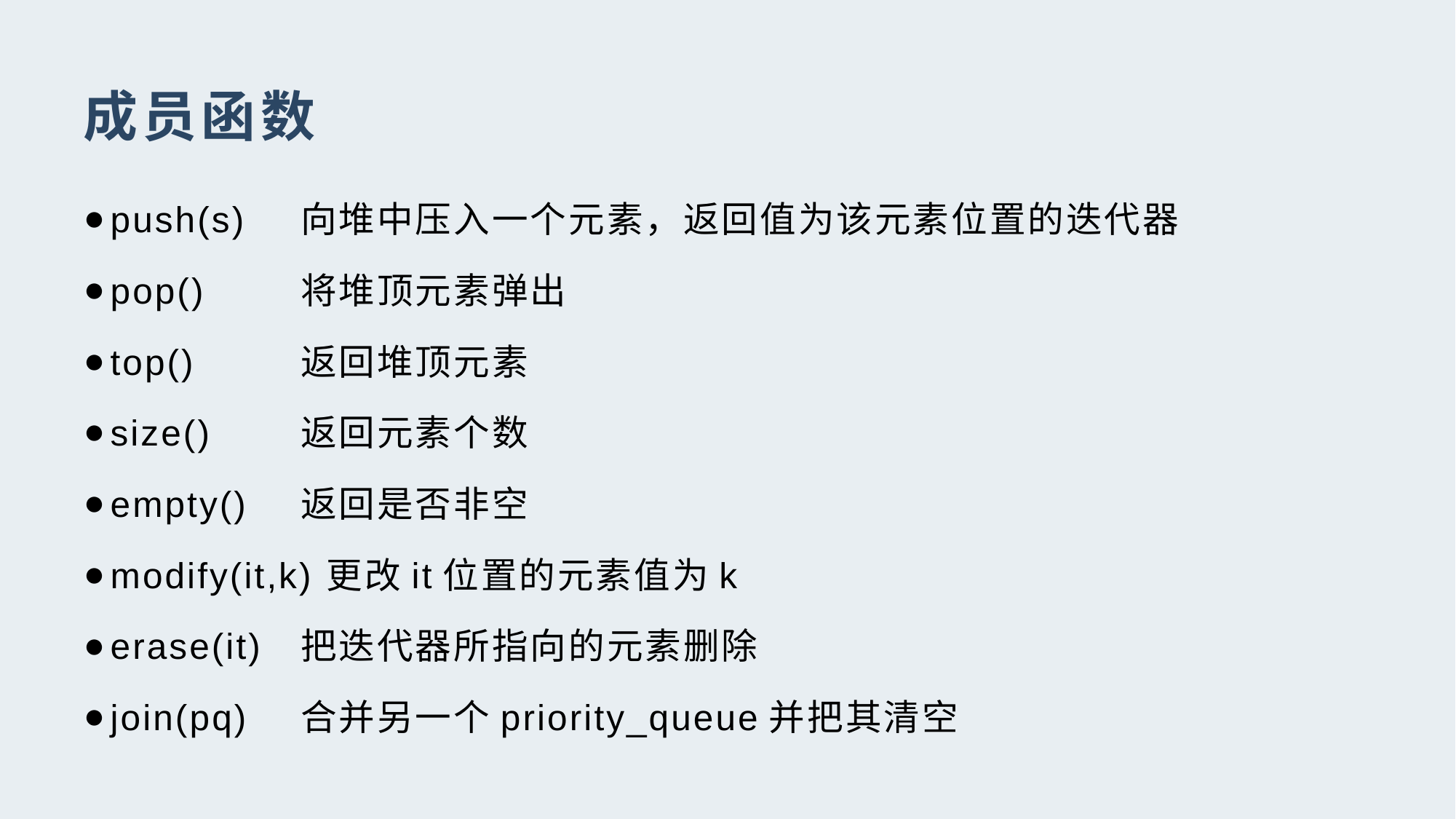

# 成员函数
push(s) 		向堆中压入一个元素，返回值为该元素位置的迭代器
pop()		将堆顶元素弹出
top()		返回堆顶元素
size()		返回元素个数
empty()		返回是否非空
modify(it,k)	更改it位置的元素值为k
erase(it)		把迭代器所指向的元素删除
join(pq)		合并另一个priority_queue并把其清空